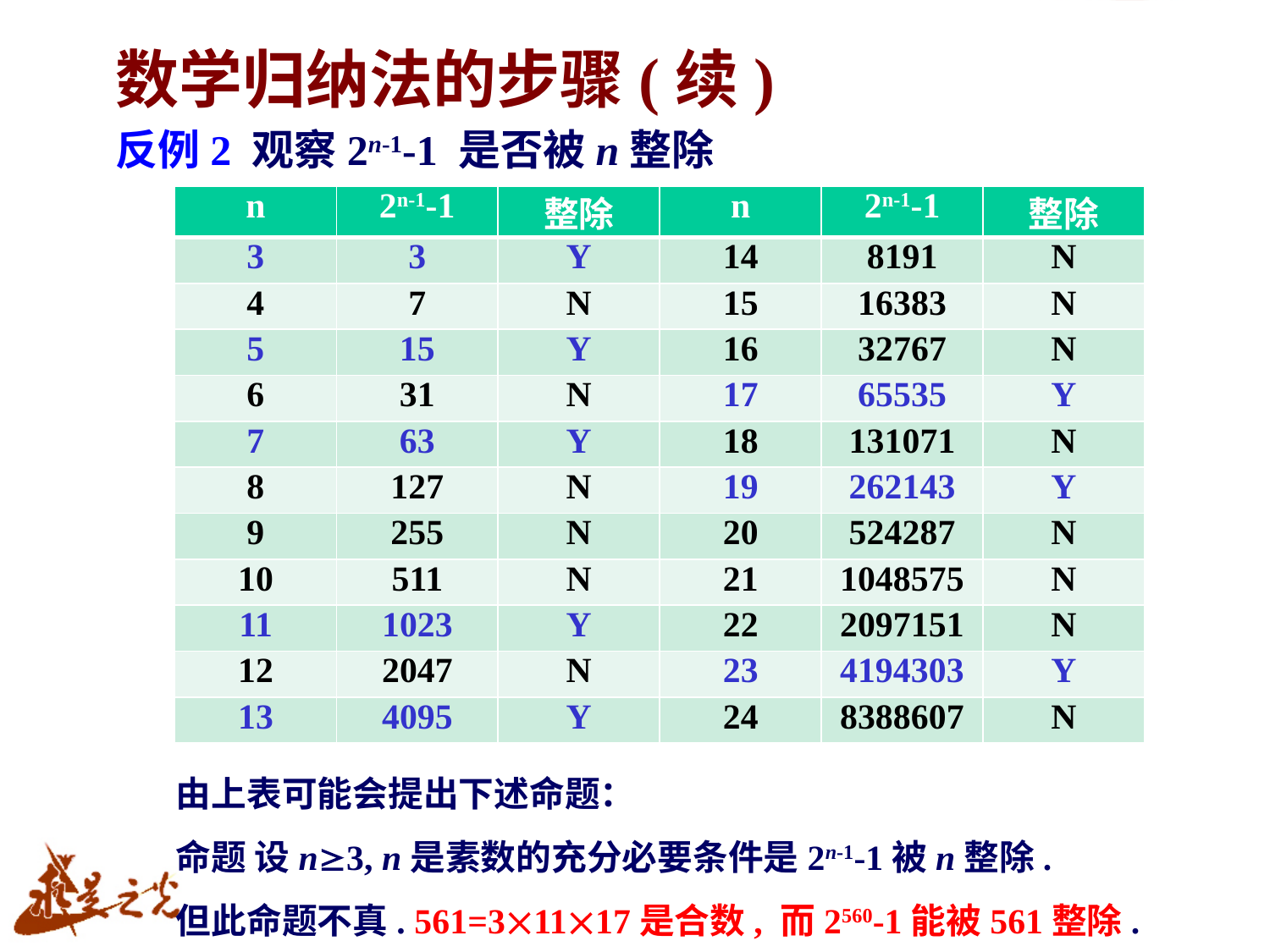

# 数学归纳法的步骤(续)
反例2 观察2n-1-1 是否被n整除
| n | 2n-1-1 | 整除 | n | 2n-1-1 | 整除 |
| --- | --- | --- | --- | --- | --- |
| 3 | 3 | Y | 14 | 8191 | N |
| 4 | 7 | N | 15 | 16383 | N |
| 5 | 15 | Y | 16 | 32767 | N |
| 6 | 31 | N | 17 | 65535 | Y |
| 7 | 63 | Y | 18 | 131071 | N |
| 8 | 127 | N | 19 | 262143 | Y |
| 9 | 255 | N | 20 | 524287 | N |
| 10 | 511 | N | 21 | 1048575 | N |
| 11 | 1023 | Y | 22 | 2097151 | N |
| 12 | 2047 | N | 23 | 4194303 | Y |
| 13 | 4095 | Y | 24 | 8388607 | N |
由上表可能会提出下述命题：
命题 设n≥3, n是素数的充分必要条件是2n-1-1被n整除.
但此命题不真. 561=3×11×17是合数, 而2560-1能被561整除.
42